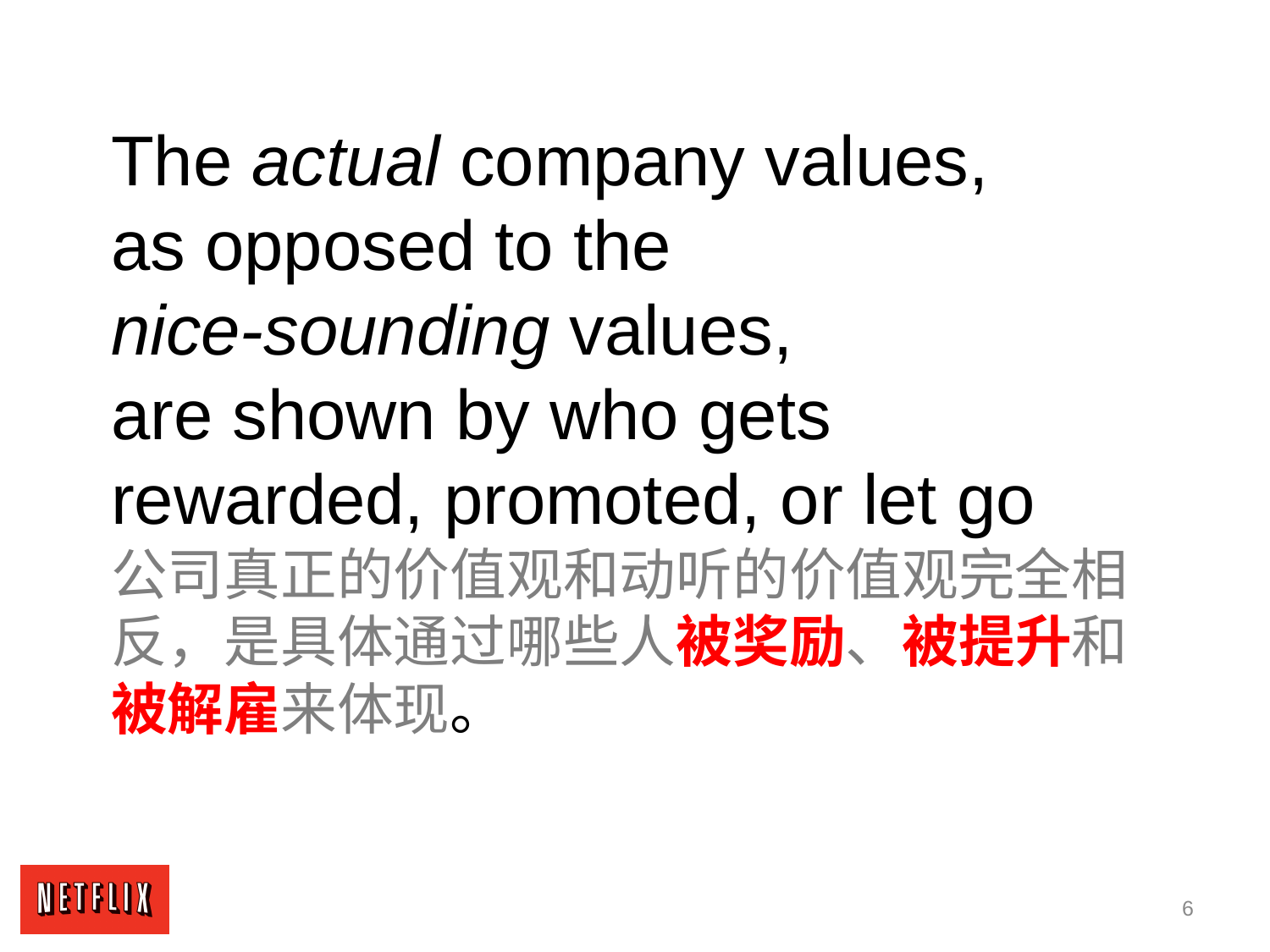

The actual company values,
as opposed to the
nice-sounding values,
are shown by who gets
rewarded, promoted, or let go
公司真正的价值观和动听的价值观完全相反，是具体通过哪些人被奖励、被提升和被解雇来体现。
6